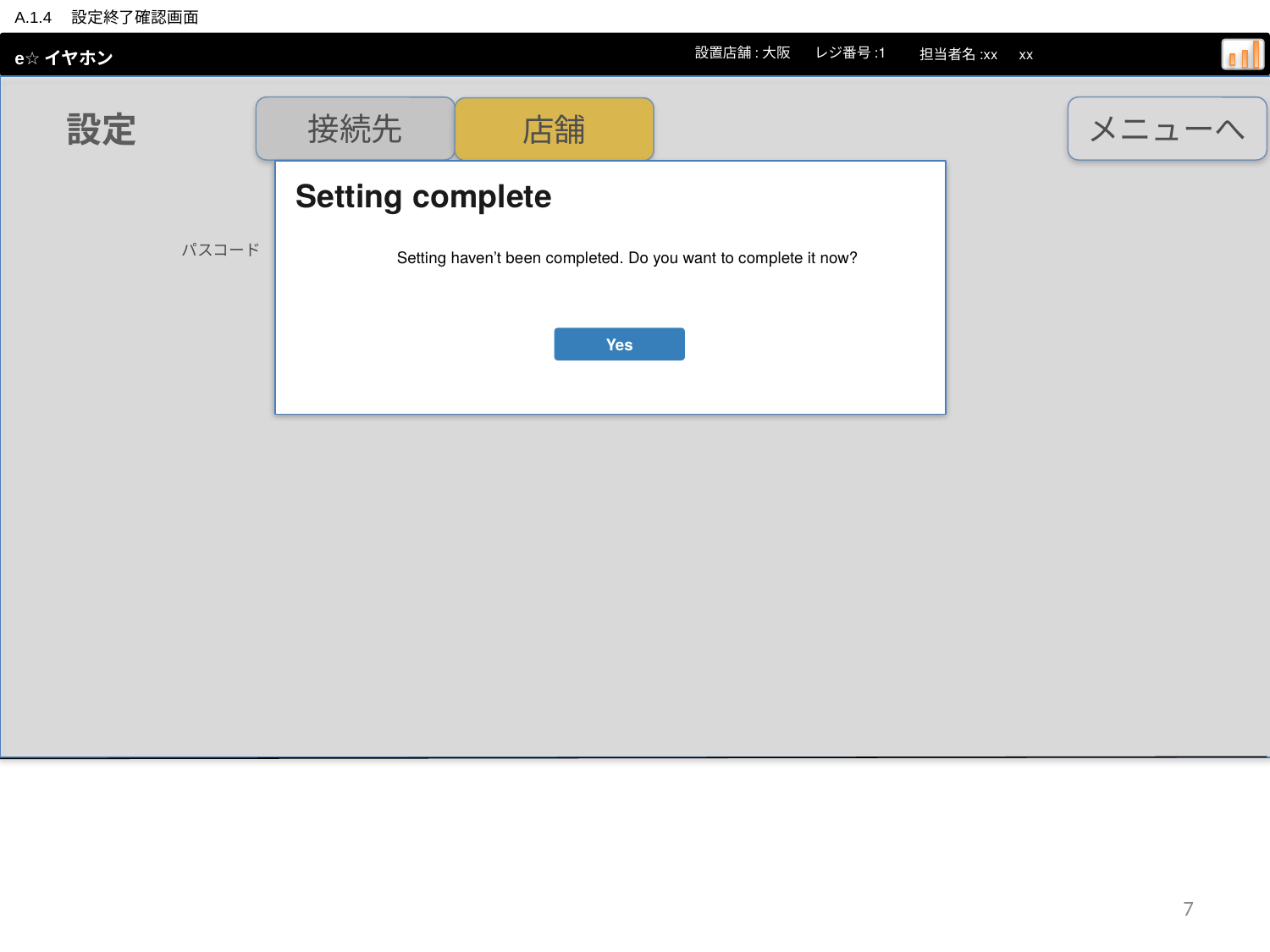

A.1.4　設定終了確認画面
  e☆イヤホン
設置店舗:大阪
レジ番号:1
担当者名:xx　xx

接続先
メニューへ
店舗
設定

Setting complete

パスコード
Setting haven’t been completed. Do you want to complete it now?
Yes
レジ設定
7